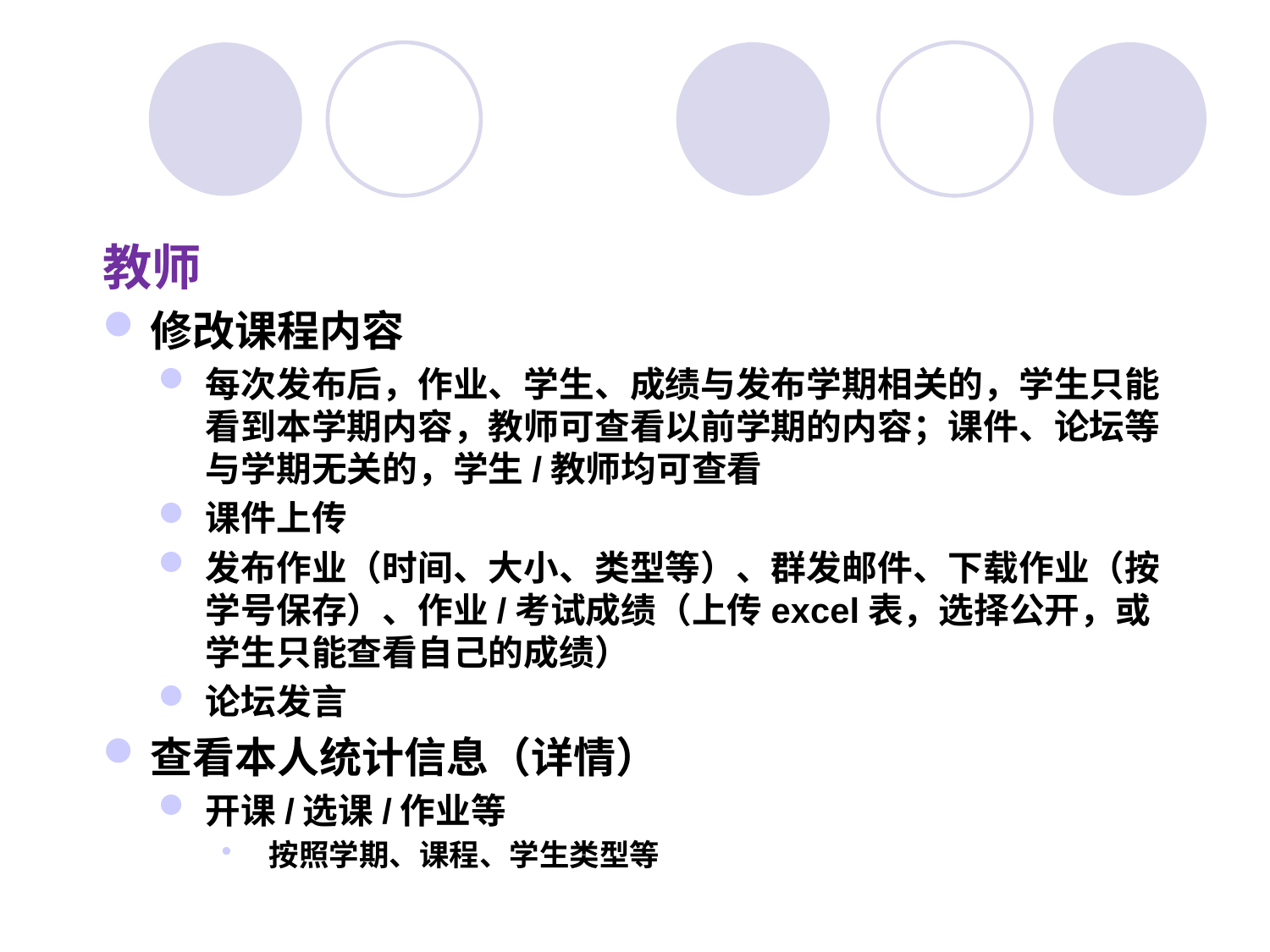

#
教师
修改课程内容
每次发布后，作业、学生、成绩与发布学期相关的，学生只能看到本学期内容，教师可查看以前学期的内容；课件、论坛等与学期无关的，学生/教师均可查看
课件上传
发布作业（时间、大小、类型等）、群发邮件、下载作业（按学号保存）、作业/考试成绩（上传excel表，选择公开，或学生只能查看自己的成绩）
论坛发言
查看本人统计信息（详情）
开课/选课/作业等
按照学期、课程、学生类型等
11